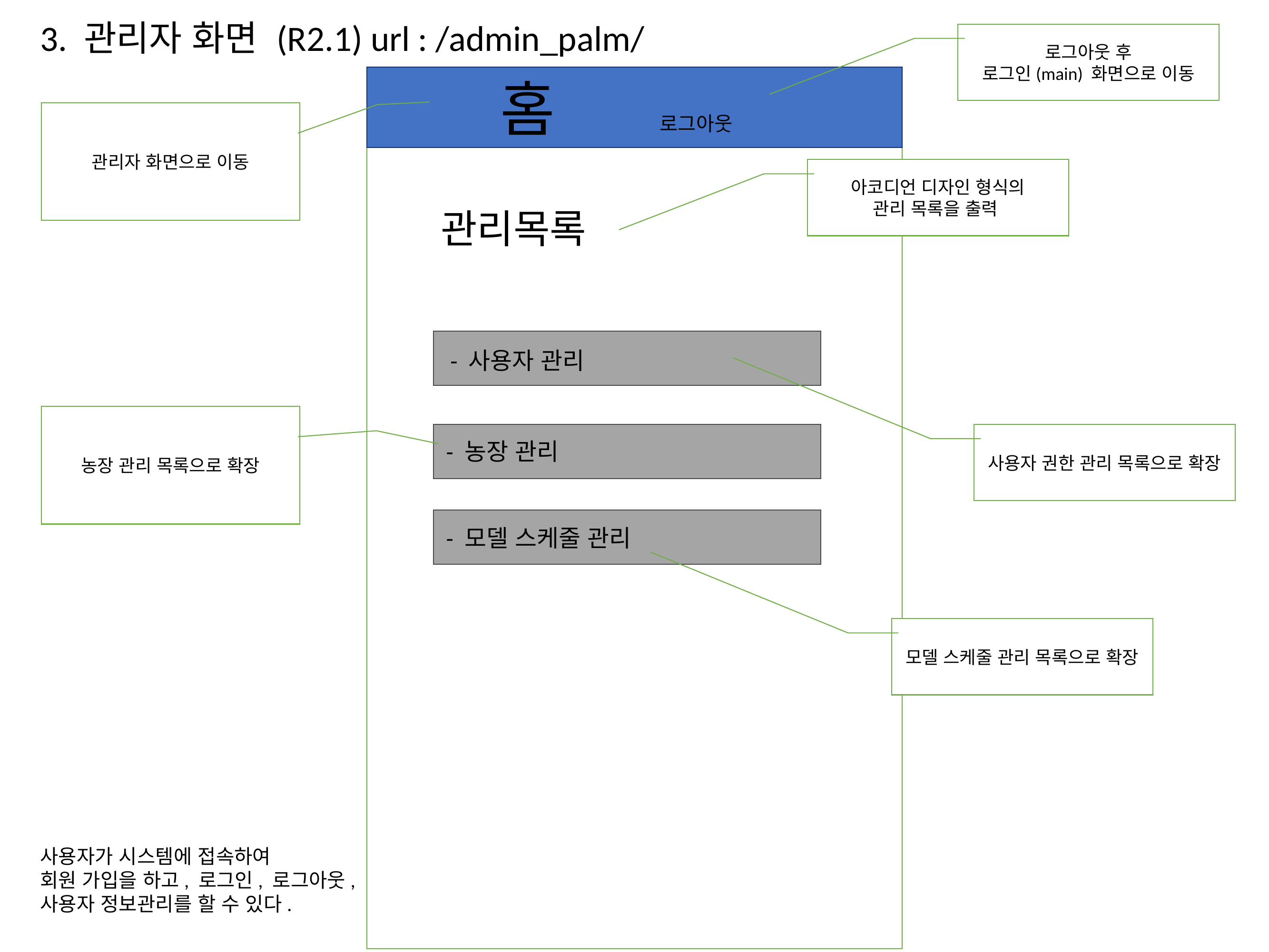

3. 관리자 화면 (R2.1) url : /admin_palm/
로그아웃 후
로그인(main) 화면으로 이동

# 홈		 로그아웃

관리자 화면으로 이동
아코디언 디자인 형식의
관리 목록을 출력
관리목록

 - 사용자 관리

 - 농장 관리

 - 모델 스케줄 관리

농장 관리 목록으로 확장

사용자 권한 관리 목록으로 확장

모델 스케줄 관리 목록으로 확장
사용자가 시스템에 접속하여
회원 가입을 하고, 로그인, 로그아웃,
사용자 정보관리를 할 수 있다.